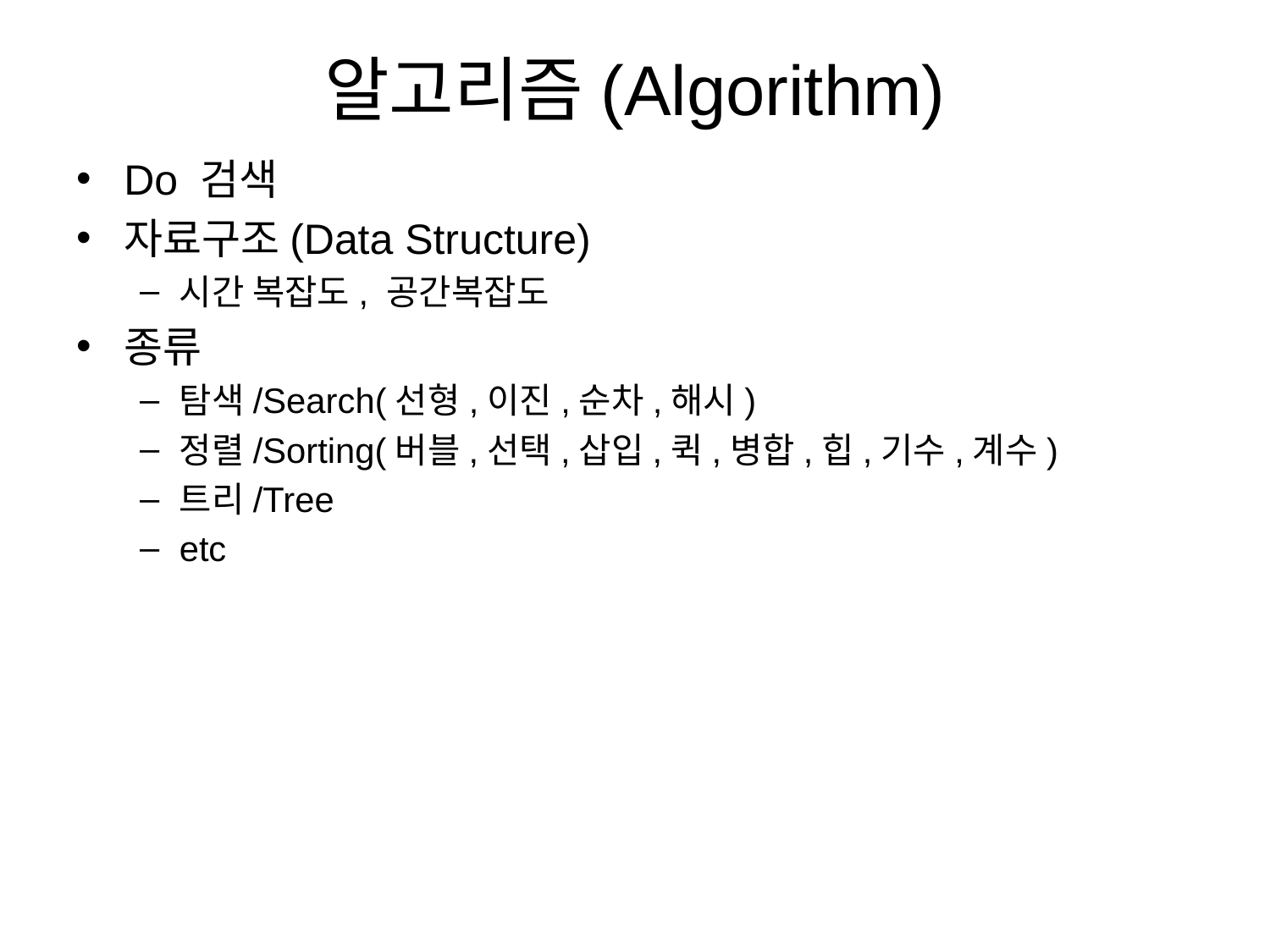

# 알고리즘(Algorithm)
Do 검색
자료구조(Data Structure)
시간 복잡도, 공간복잡도
종류
탐색/Search(선형,이진,순차,해시)
정렬/Sorting(버블,선택,삽입,퀵,병합,힙,기수,계수)
트리/Tree
etc